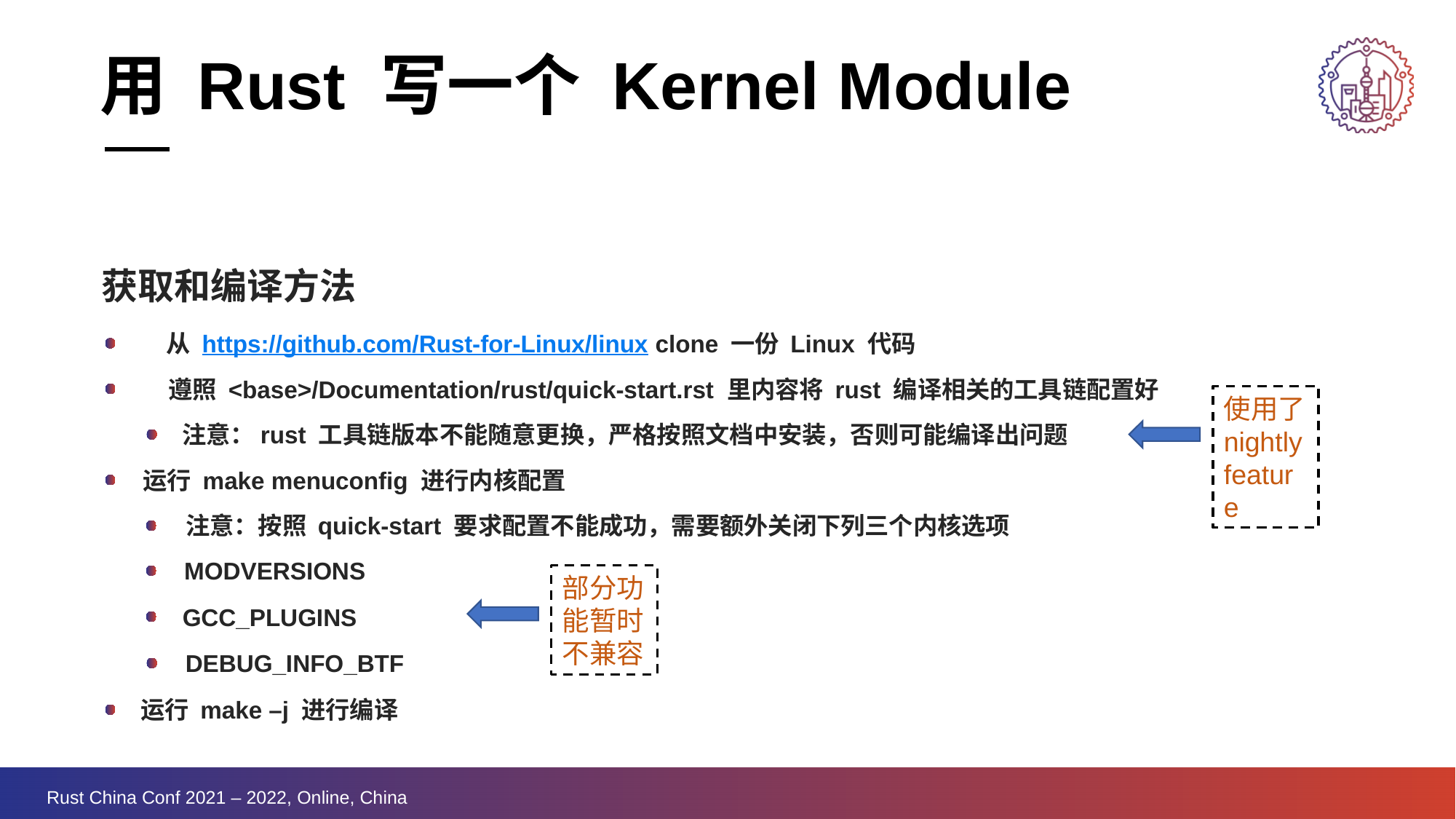

用 Rust 写一个 Kernel Module

获取和编译方法
从 https://github.com/Rust-for-Linux/linux clone 一份 Linux 代码

遵照 <base>/Documentation/rust/quick-start.rst 里内容将 rust 编译相关的工具链配置好

使用了 nightly feature

注意：rust 工具链版本不能随意更换，严格按照文档中安装，否则可能编译出问题

运行 make menuconfig 进行内核配置

注意：按照 quick-start 要求配置不能成功，需要额外关闭下列三个内核选项

MODVERSIONS

部分功能暂时不兼容

GCC_PLUGINS

DEBUG_INFO_BTF

运行 make –j 进行编译